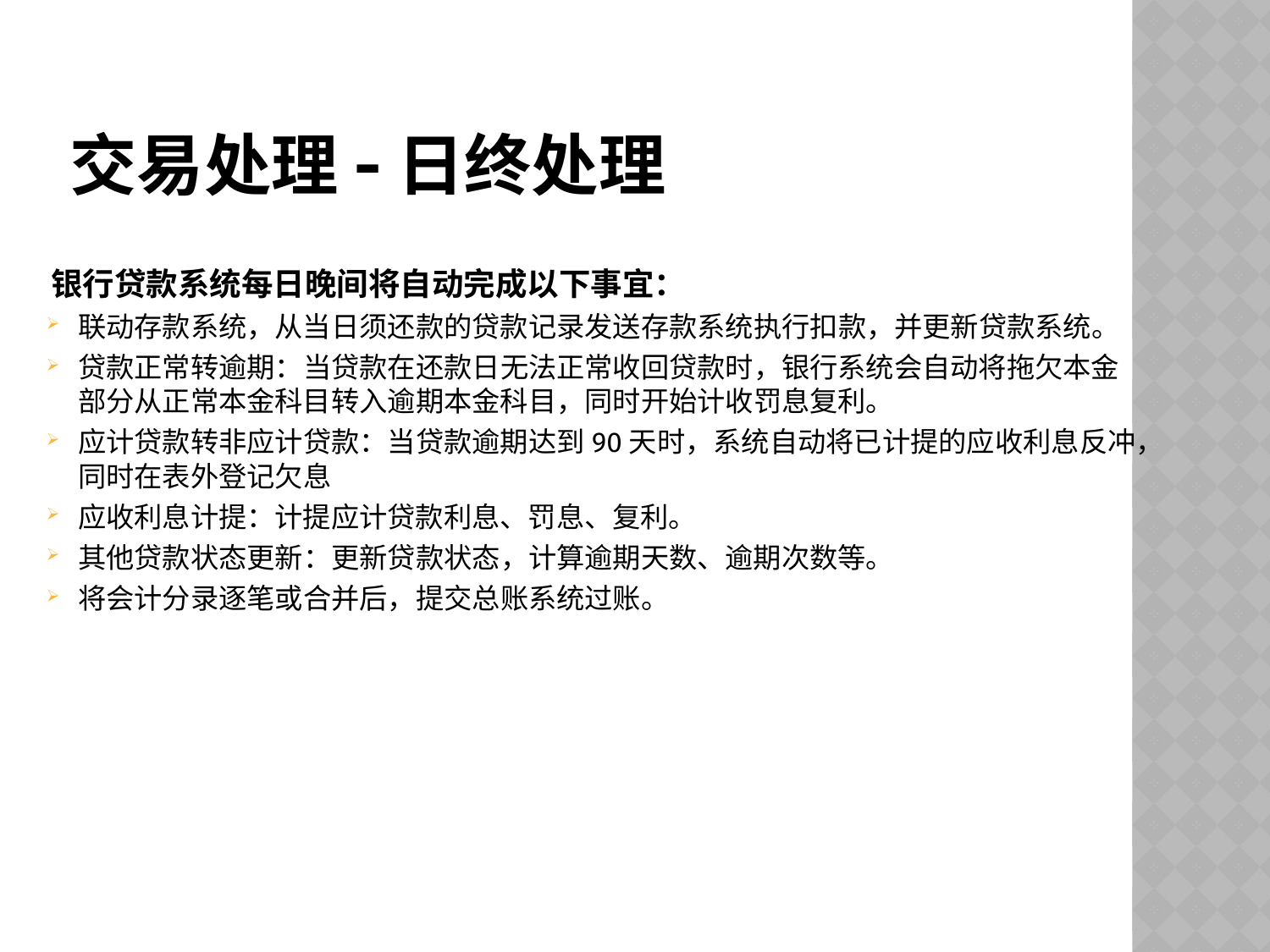

# 交易处理-日终处理
 银行贷款系统每日晚间将自动完成以下事宜：
联动存款系统，从当日须还款的贷款记录发送存款系统执行扣款，并更新贷款系统。
贷款正常转逾期：当贷款在还款日无法正常收回贷款时，银行系统会自动将拖欠本金部分从正常本金科目转入逾期本金科目，同时开始计收罚息复利。
应计贷款转非应计贷款：当贷款逾期达到90天时，系统自动将已计提的应收利息反冲，同时在表外登记欠息
应收利息计提：计提应计贷款利息、罚息、复利。
其他贷款状态更新：更新贷款状态，计算逾期天数、逾期次数等。
将会计分录逐笔或合并后，提交总账系统过账。